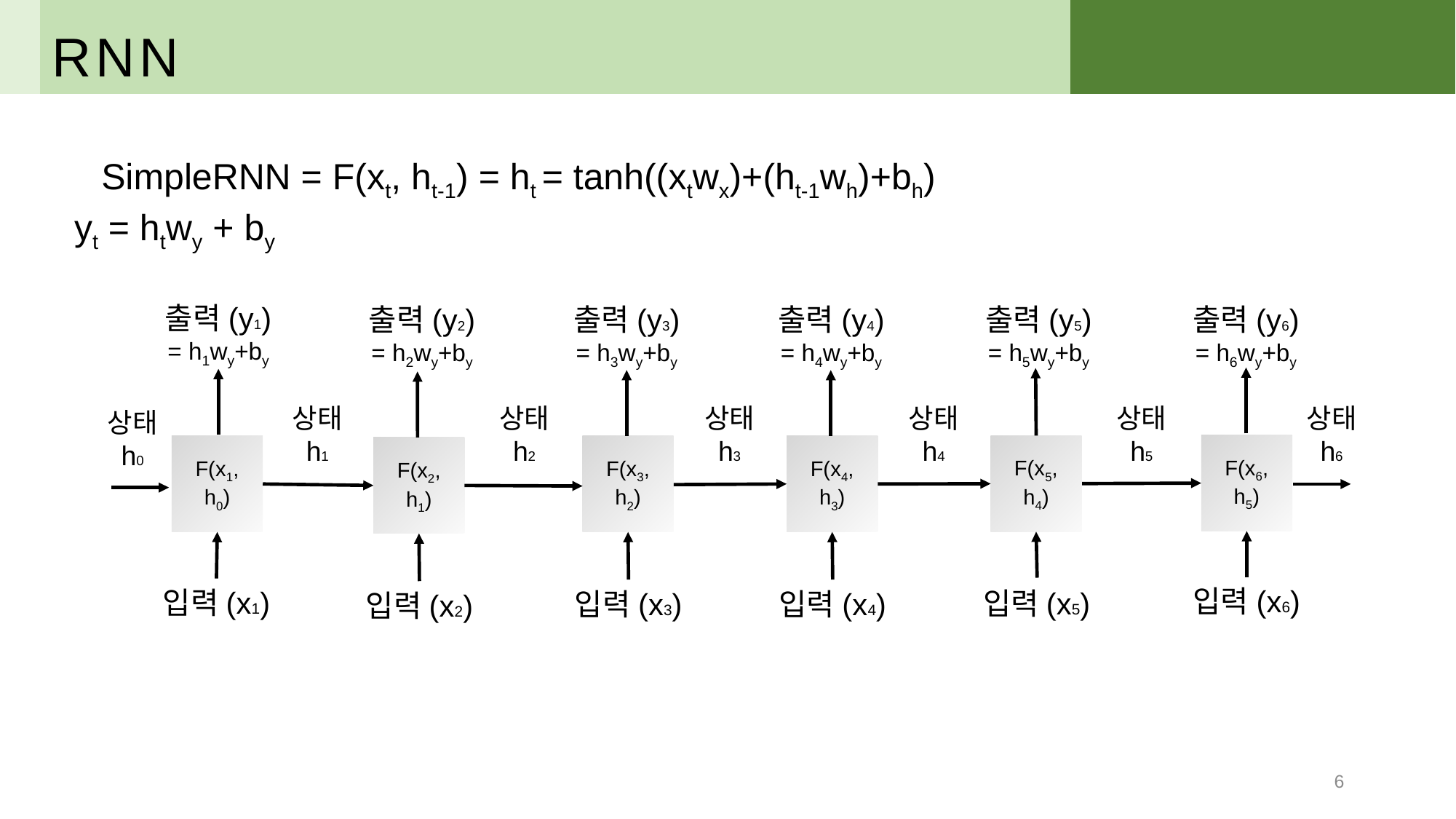

RNN

SimpleRNN = F(xt, ht-1) = ht = tanh((xtwx)+(ht-1wh)+bh)
yt = htwy + by
출력(y1)
= h1wy+by
출력(y2)
= h2wy+by
출력(y3)
= h3wy+by
출력(y4)
= h4wy+by
출력(y5)
= h5wy+by
출력(y6)
= h6wy+by
상태
h6
상태
h1
상태
h2
상태
h3
상태
h4
상태
h5
상태
h0
F(x6, h5)
F(x5, h4)
F(x1, h0)
F(x3, h2)
F(x4, h3)
F(x2, h1)
입력(x6)

입력(x1)
입력(x5)

입력(x3)

입력(x4)

입력(x2)

6